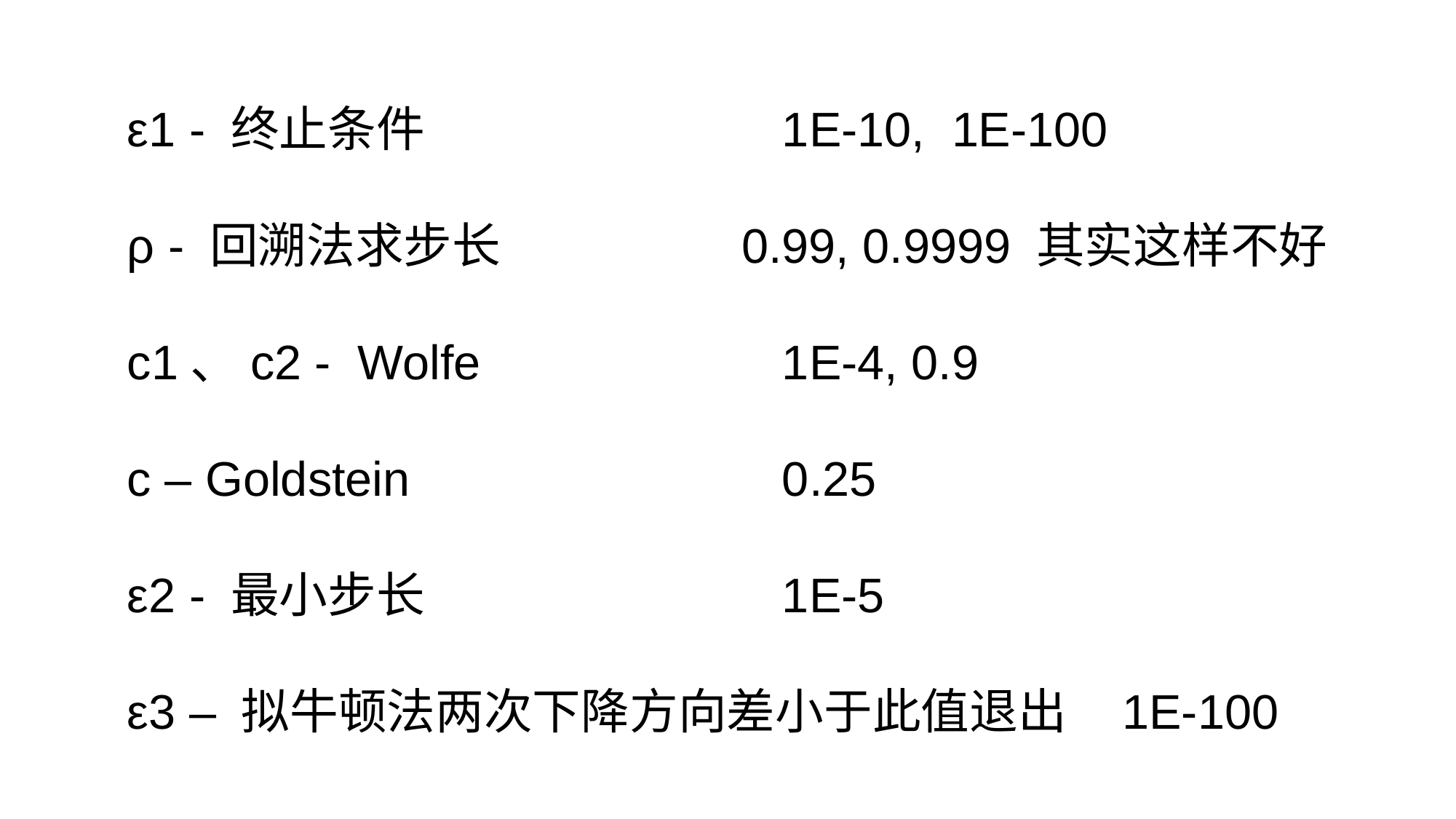

ε1 - 终止条件				1E-10,  1E-100

ρ - 回溯法求步长                     0.99, 0.9999 其实这样不好

c1、c2 -  Wolfe 			1E-4, 0.9

c – Goldstein				0.25

ε2 - 最小步长                          	1E-5

ε3 – 拟牛顿法两次下降方向差小于此值退出    1E-100